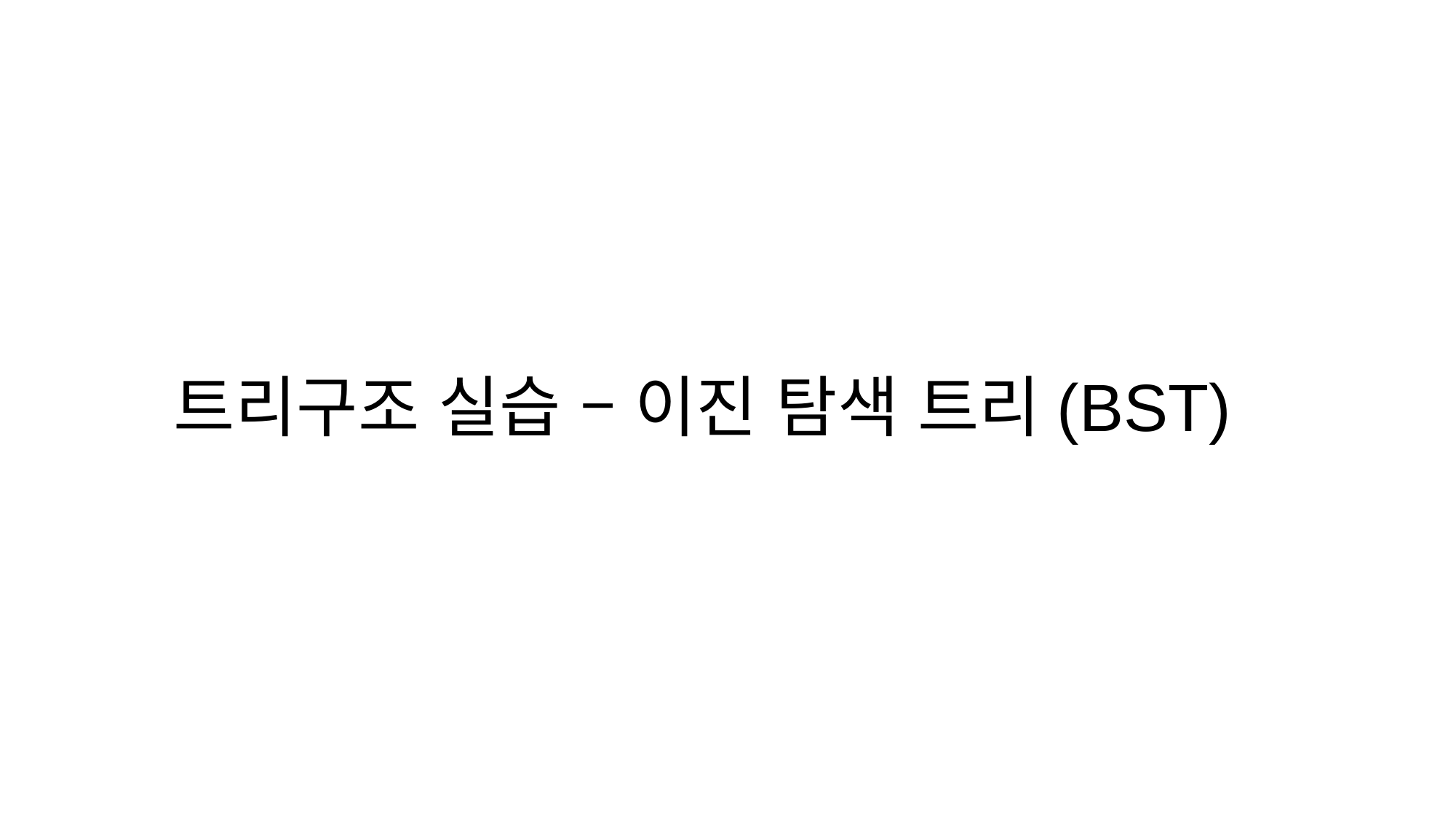

# 트리구조 실습 – 이진 탐색 트리(BST)